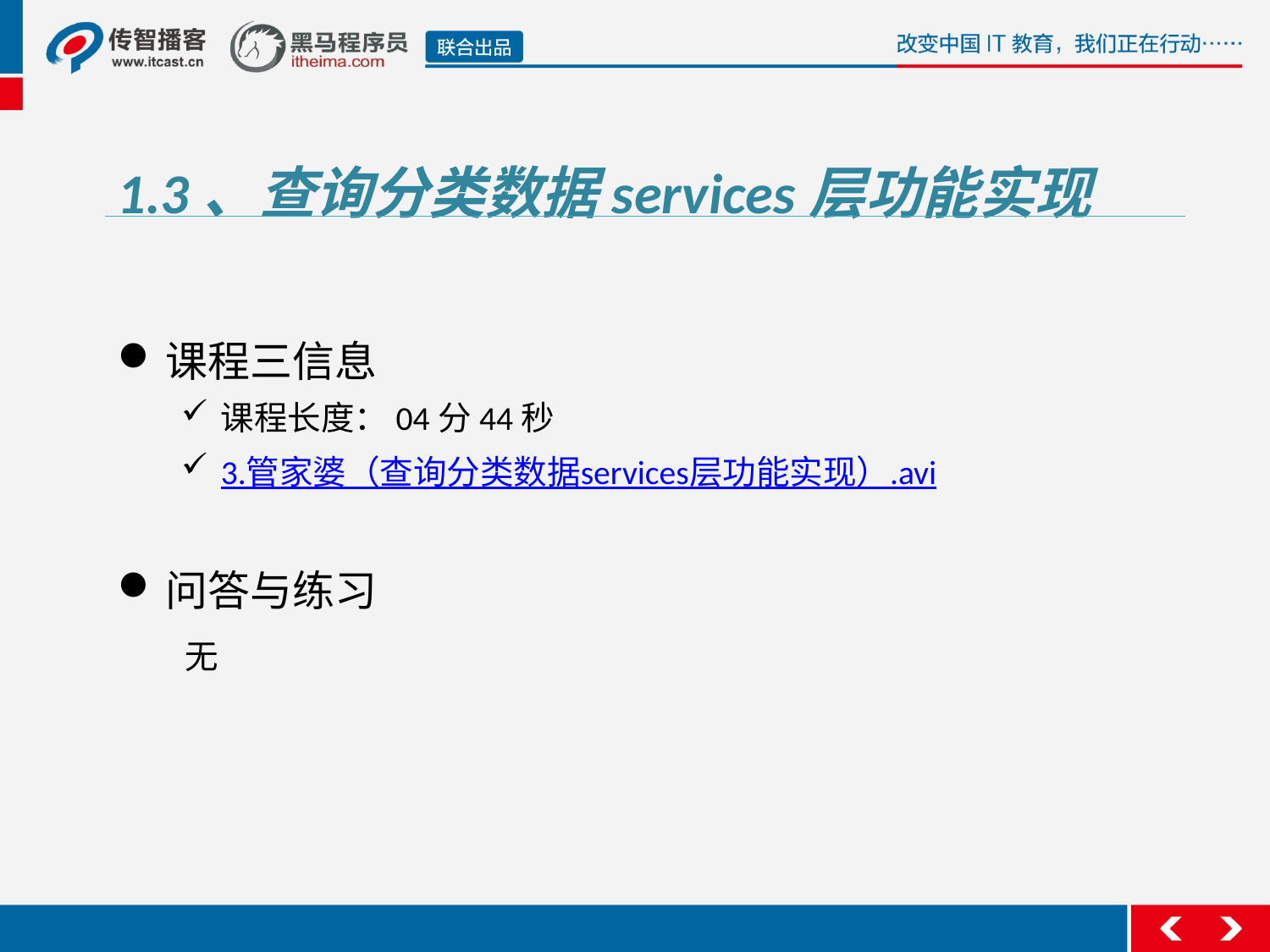

1.3、查询分类数据services层功能实现

课程三信息
课程长度：04分44秒
3.管家婆（查询分类数据services层功能实现）.avi

问答与练习
      无